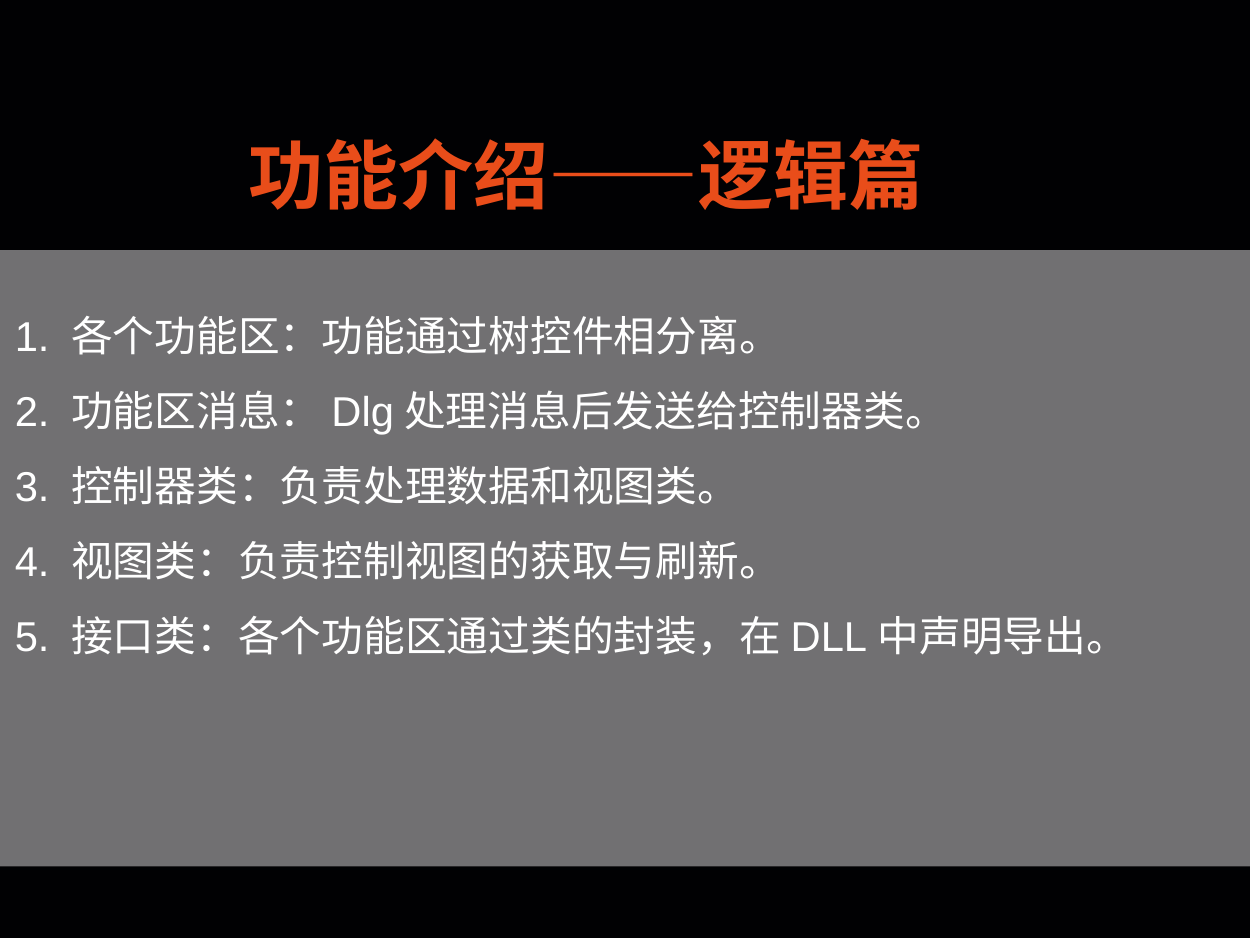

功能介绍——逻辑篇
1. 各个功能区：功能通过树控件相分离。
2. 功能区消息：Dlg处理消息后发送给控制器类。
3. 控制器类：负责处理数据和视图类。
4. 视图类：负责控制视图的获取与刷新。
5. 接口类：各个功能区通过类的封装，在DLL中声明导出。